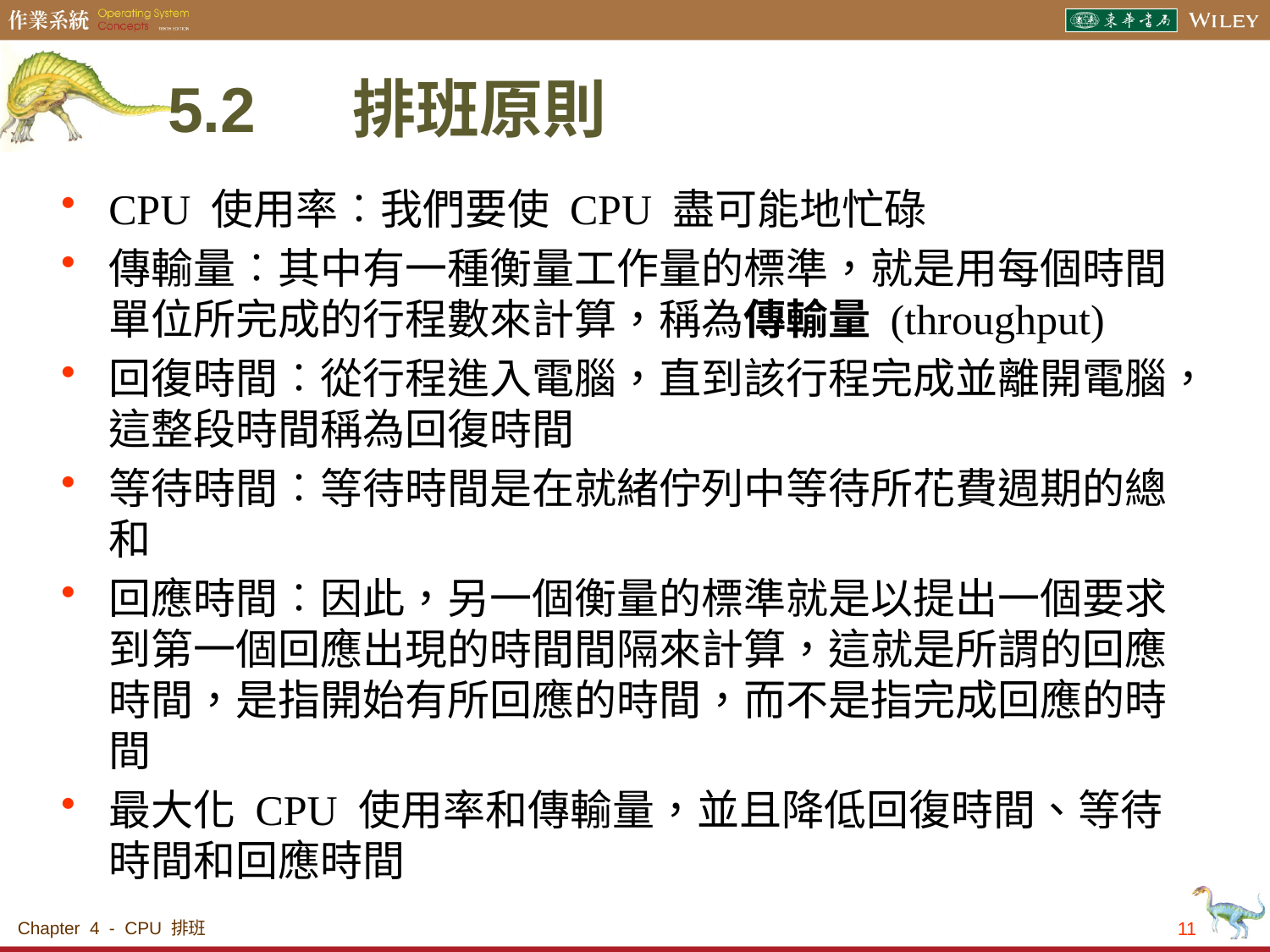

# 5.2 　排班原則
CPU 使用率︰我們要使 CPU 盡可能地忙碌
傳輸量︰其中有一種衡量工作量的標準，就是用每個時間單位所完成的行程數來計算，稱為傳輸量 (throughput)
回復時間︰從行程進入電腦，直到該行程完成並離開電腦，這整段時間稱為回復時間
等待時間︰等待時間是在就緒佇列中等待所花費週期的總和
回應時間︰因此，另一個衡量的標準就是以提出一個要求到第一個回應出現的時間間隔來計算，這就是所謂的回應時間，是指開始有所回應的時間，而不是指完成回應的時間
最大化 CPU 使用率和傳輸量，並且降低回復時間、等待時間和回應時間

Chapter  4  -  CPU 排班
11